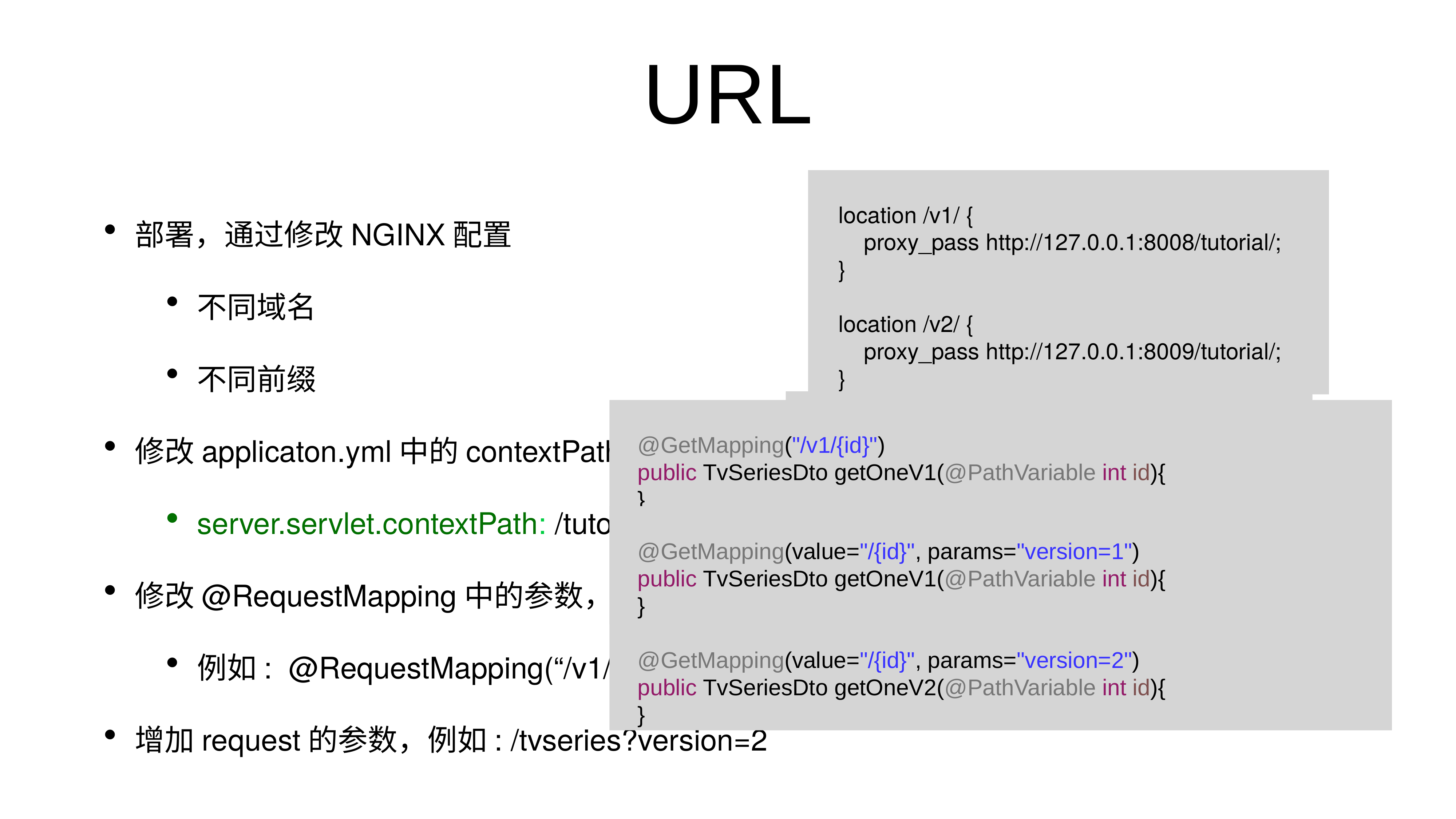

# URL

location /v1/ {
    proxy_pass http://127.0.0.1:8008/tutorial/;
}

location /v2/ {
    proxy_pass http://127.0.0.1:8009/tutorial/;
}
部署，通过修改NGINX配置
不同域名
不同前缀
修改applicaton.yml中的contextPath
server.servlet.contextPath: /tutorial-v2
修改@RequestMapping中的参数，
例如:  @RequestMapping(“/v1/tvseries”)
增加request的参数，例如: /tvseries?version=2

    @GetMapping("/v1/{id}")
    public TvSeriesDto getOneV1(@PathVariable int id){
    }

    @GetMapping("/v2/{id}")
    public TvSeriesDto getOneV2(@PathVariable int id){
    }

server:
  servlet:
    context-path: /tutorial-v1

    @GetMapping(value="/{id}", params="version=1")
    public TvSeriesDto getOneV1(@PathVariable int id){
    }

    @GetMapping(value="/{id}", params="version=2")
    public TvSeriesDto getOneV2(@PathVariable int id){
    }